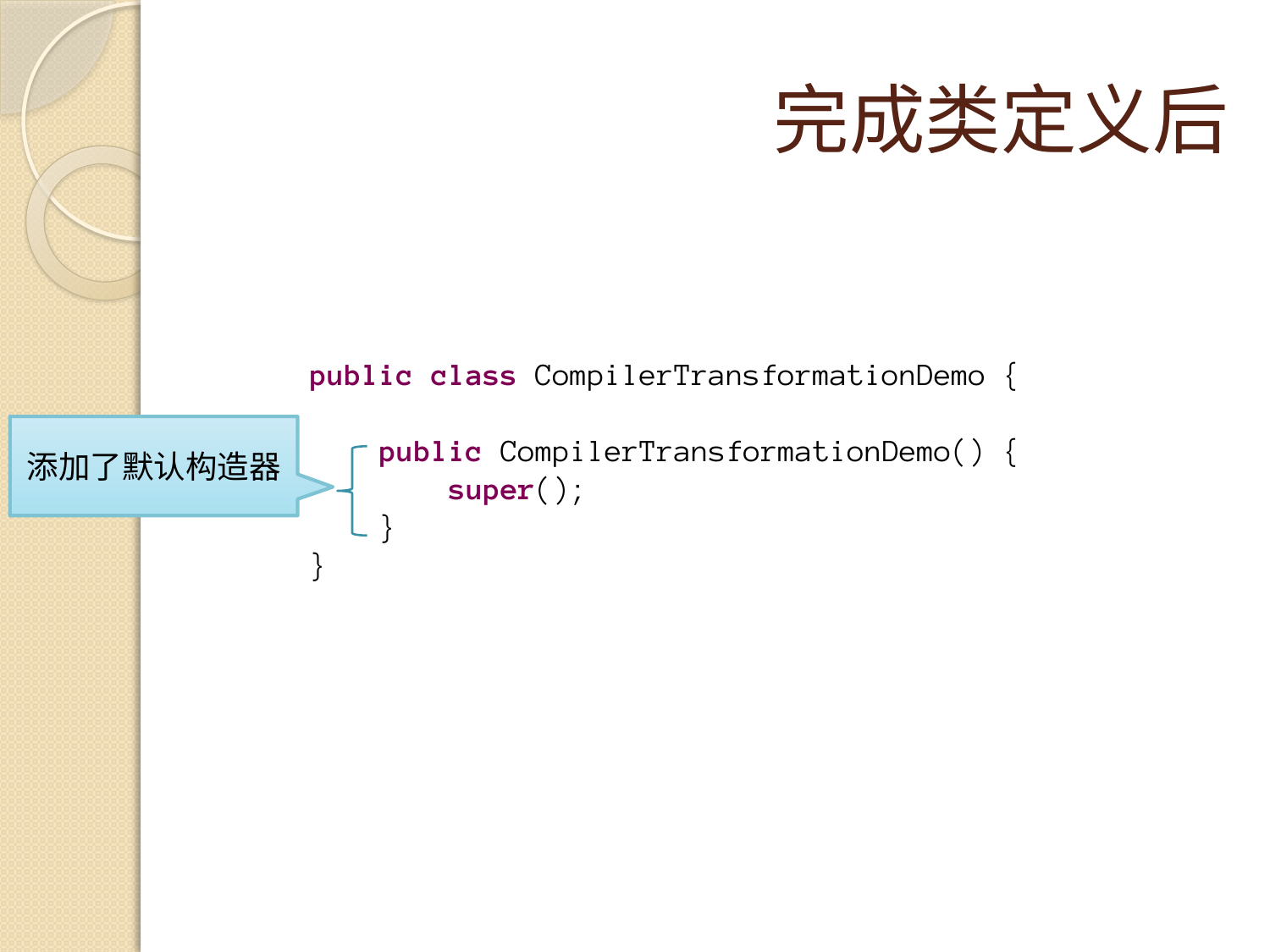

# 完成类定义后
public class CompilerTransformationDemo {

    public CompilerTransformationDemo() {
        super();
    }
}
添加了默认构造器